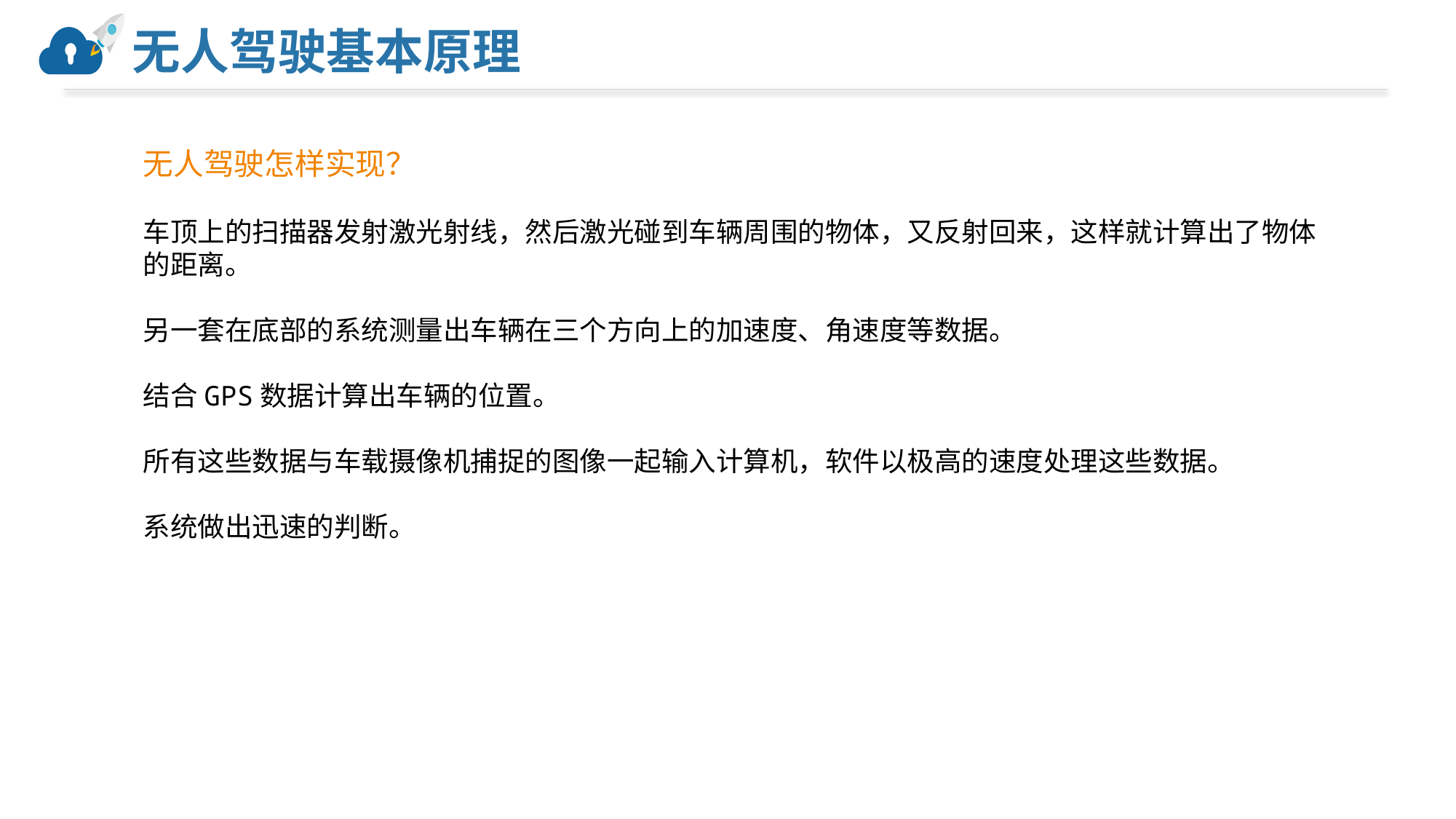

# 无人驾驶基本原理
无人驾驶怎样实现？
车顶上的扫描器发射激光射线，然后激光碰到车辆周围的物体，又反射回来，这样就计算出了物体的距离。

另一套在底部的系统测量出车辆在三个方向上的加速度、角速度等数据。

结合GPS数据计算出车辆的位置。

所有这些数据与车载摄像机捕捉的图像一起输入计算机，软件以极高的速度处理这些数据。

系统做出迅速的判断。